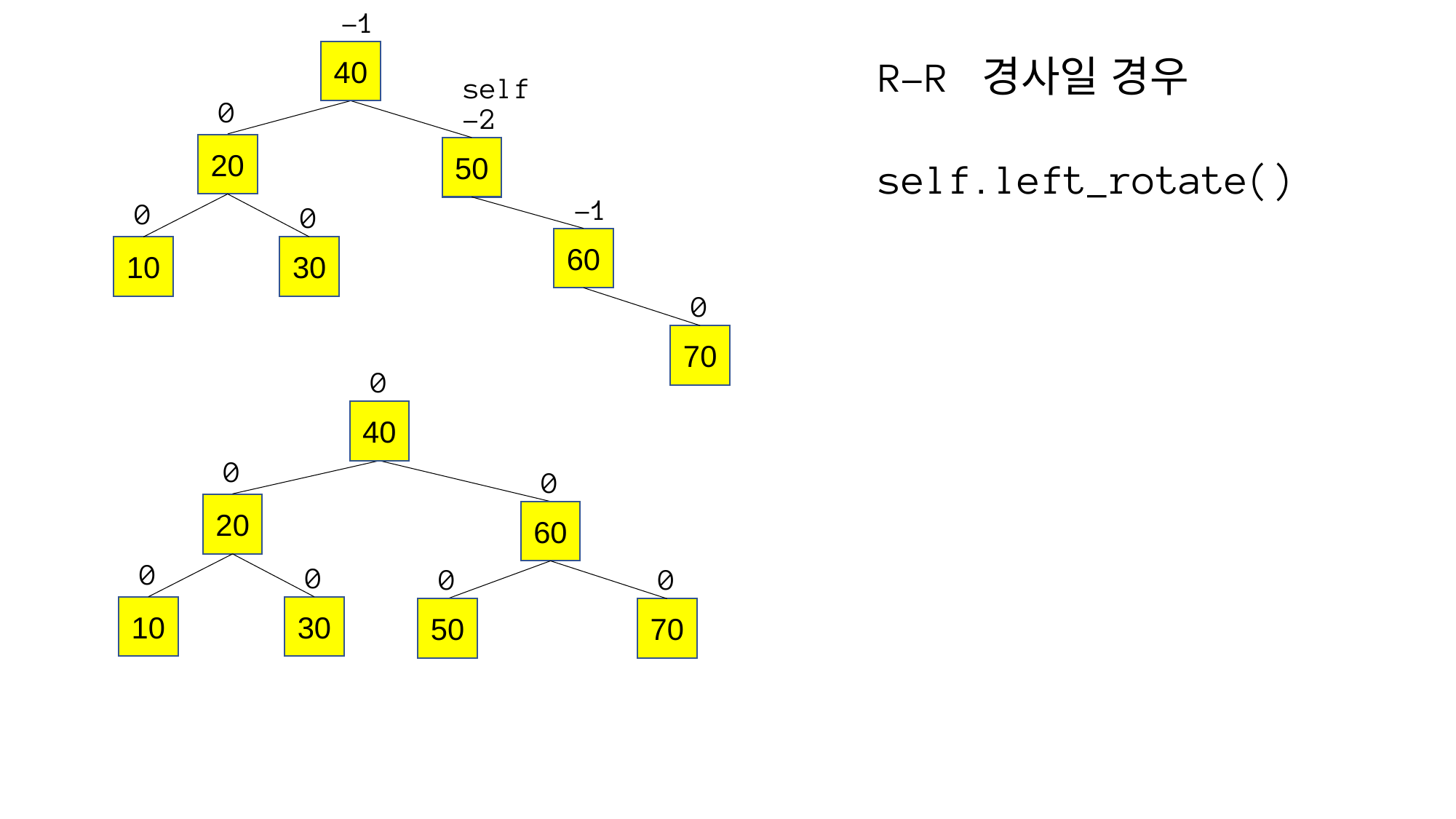

-1
40
R-R 경사일 경우

self.left_rotate()
self
0
-2
20
50
-1
0
0
60
10
30
0
70
0
40
0
0
20
60
0
0
0
0
10
30
50
70